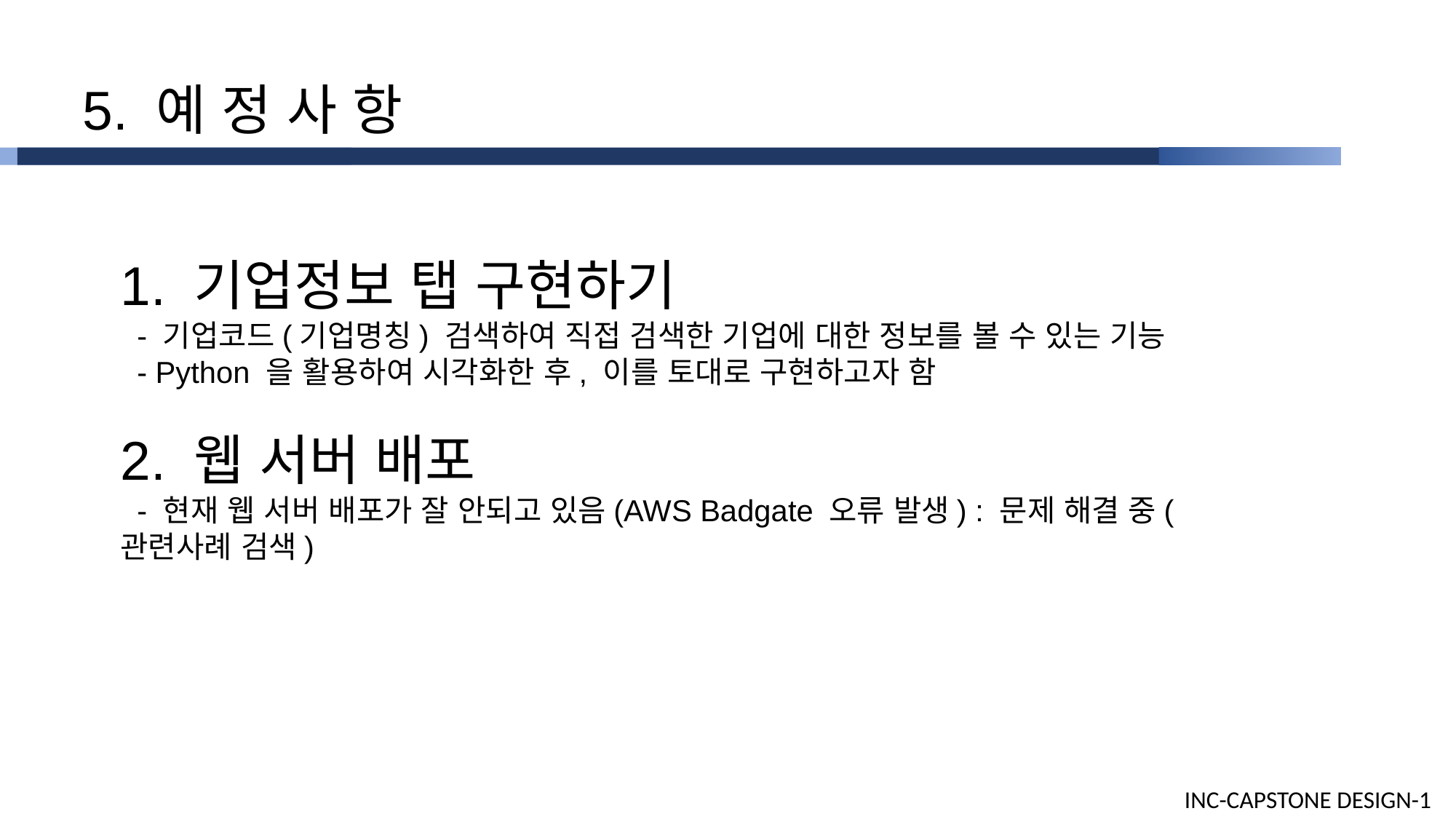

5. 예 정 사 항
1. 기업정보 탭 구현하기
  - 기업코드(기업명칭) 검색하여 직접 검색한 기업에 대한 정보를 볼 수 있는 기능
  - Python 을 활용하여 시각화한 후, 이를 토대로 구현하고자 함

2. 웹 서버 배포
  - 현재 웹 서버 배포가 잘 안되고 있음(AWS Badgate 오류 발생) : 문제 해결 중(관련사례 검색)